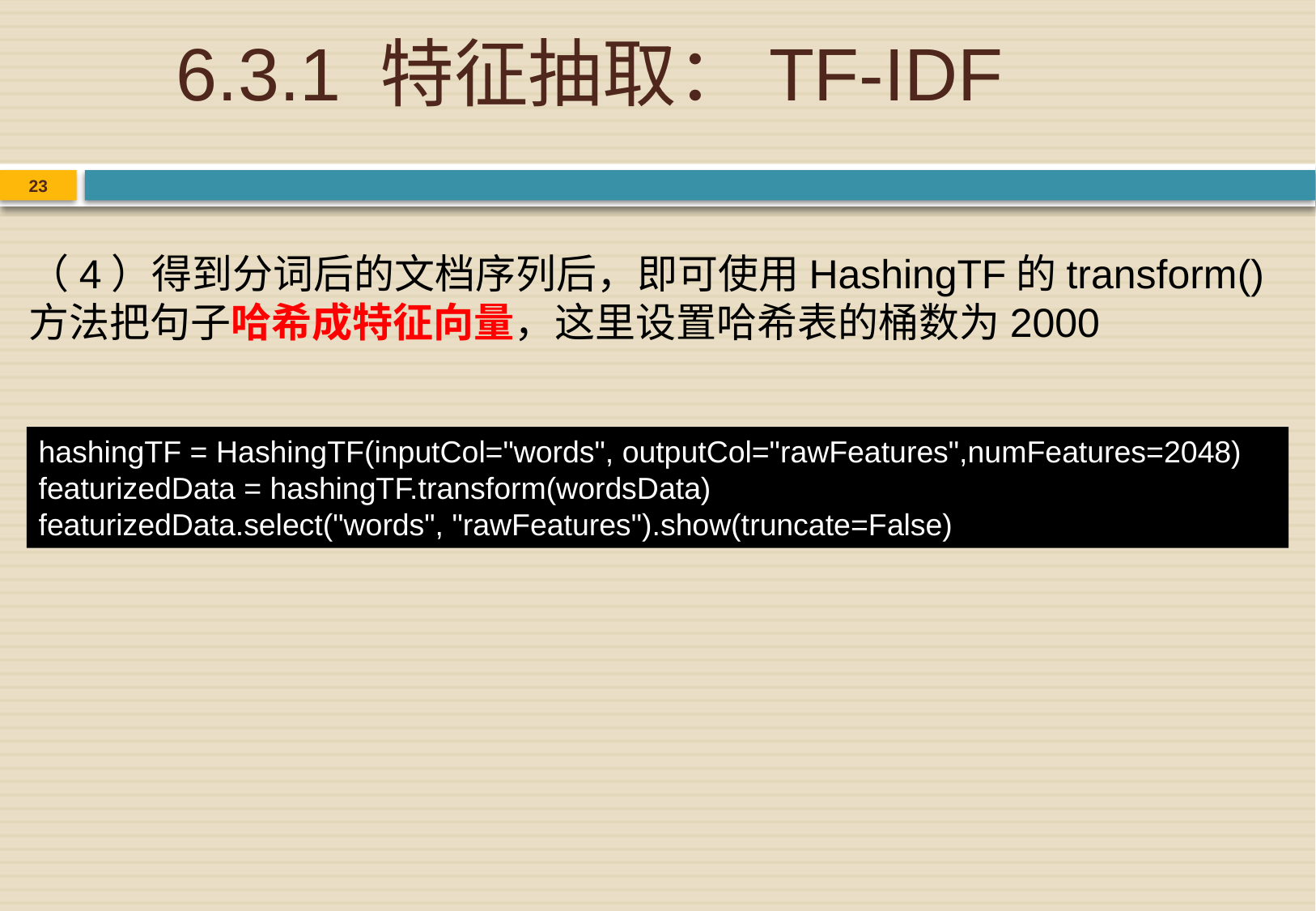

# 6.3.1 特征抽取：TF-IDF
23
（4）得到分词后的文档序列后，即可使用HashingTF的transform()方法把句子哈希成特征向量，这里设置哈希表的桶数为2000
hashingTF = HashingTF(inputCol="words", outputCol="rawFeatures",numFeatures=2048)
featurizedData = hashingTF.transform(wordsData)
featurizedData.select("words", "rawFeatures").show(truncate=False)